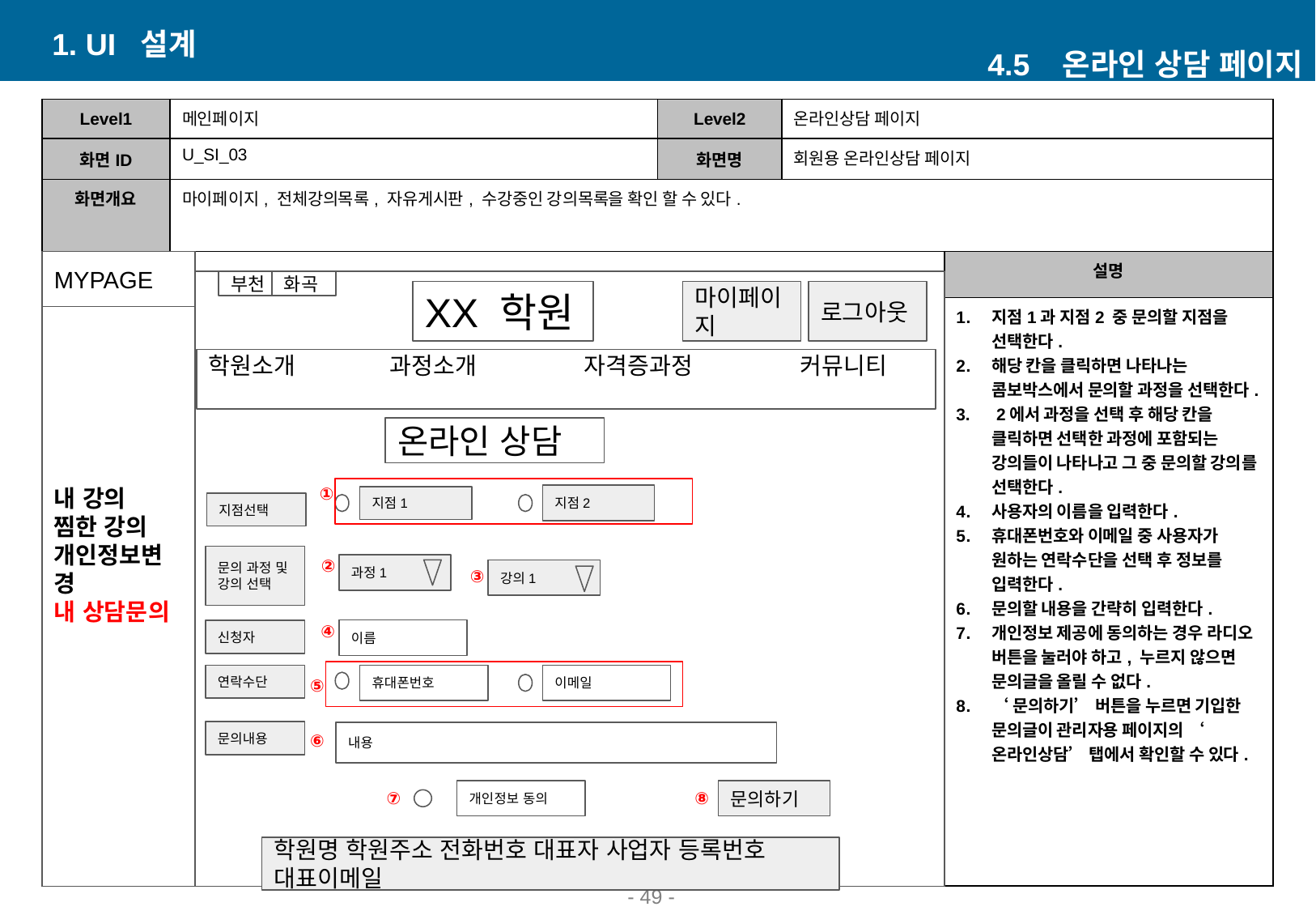

1. UI  설계
4.5   온라인 상담 페이지
| Level1 | 메인페이지 | Level2 | 온라인상담 페이지 |  |
| --- | --- | --- | --- | --- |
| 화면ID | U\_SI\_03 | 화면명 | 회원용 온라인상담 페이지 |  |
| 화면개요 | 마이페이지, 전체강의목록, 자유게시판, 수강중인 강의목록을 확인 할 수 있다. |  |  |  |
|  |  |  |  | 설명 |
|  |  |  |  | 지점1과 지점2 중 문의할 지점을 선택한다. 해당 칸을 클릭하면 나타나는 콤보박스에서 문의할 과정을 선택한다. 2에서 과정을 선택 후 해당 칸을 클릭하면 선택한 과정에 포함되는 강의들이 나타나고 그 중 문의할 강의를 선택한다. 사용자의 이름을 입력한다. 휴대폰번호와 이메일 중 사용자가 원하는 연락수단을 선택 후 정보를 입력한다. 문의할 내용을 간략히 입력한다. 개인정보 제공에 동의하는 경우 라디오 버튼을 눌러야 하고, 누르지 않으면 문의글을 올릴 수 없다. ‘문의하기’ 버튼을 누르면 기입한 문의글이 관리자용 페이지의 ‘온라인상담’ 탭에서 확인할 수 있다. |

내 강의
찜한 강의
개인정보변경
내 상담문의

MYPAGE

부천
화곡
XX 학원
마이페이지
로그아웃
학원소개              과정소개                자격증과정                커뮤니티
온라인 상담
①

지점2
지점1
지점선택

문의 과정 및
강의 선택
②
과정1
③

강의1

④
이름
신청자

휴대폰번호
이메일
연락수단
⑤

문의내용
내용
⑥
문의하기
개인정보 동의
⑦
⑧

학원명 학원주소 전화번호 대표자 사업자 등록번호 대표이메일
- 49 -